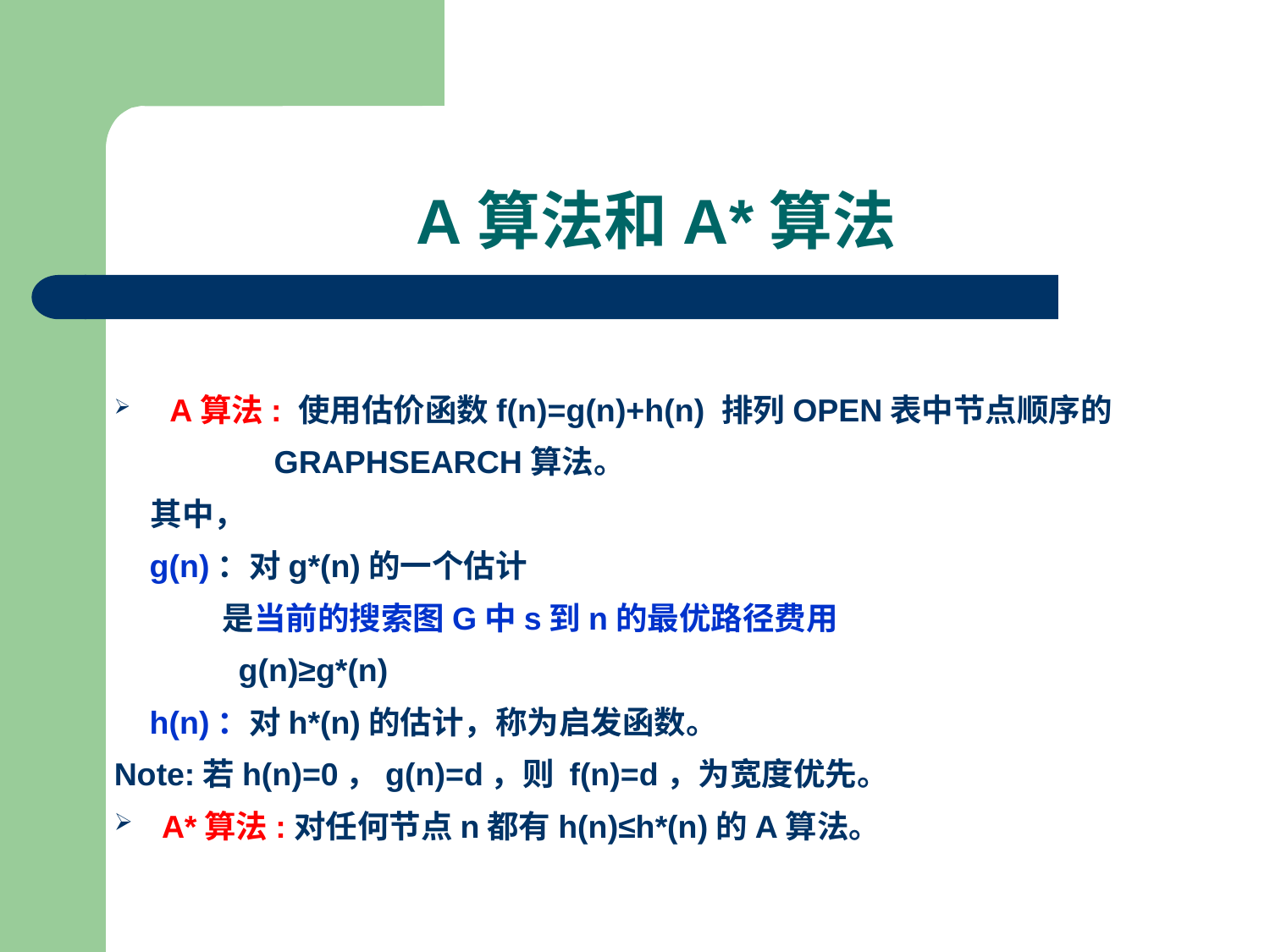

# A算法和A*算法
 A算法: 使用估价函数f(n)=g(n)+h(n) 排列OPEN表中节点顺序的
                  GRAPHSEARCH算法。
    其中，
    g(n)：对g*(n)的一个估计
              是当前的搜索图G中s到n的最优路径费用
              g(n)≥g*(n)
    h(n)：对h*(n)的估计，称为启发函数。
Note:若h(n)=0，g(n)=d，则 f(n)=d，为宽度优先。
A*算法:对任何节点n都有h(n)≤h*(n)的A算法。
39